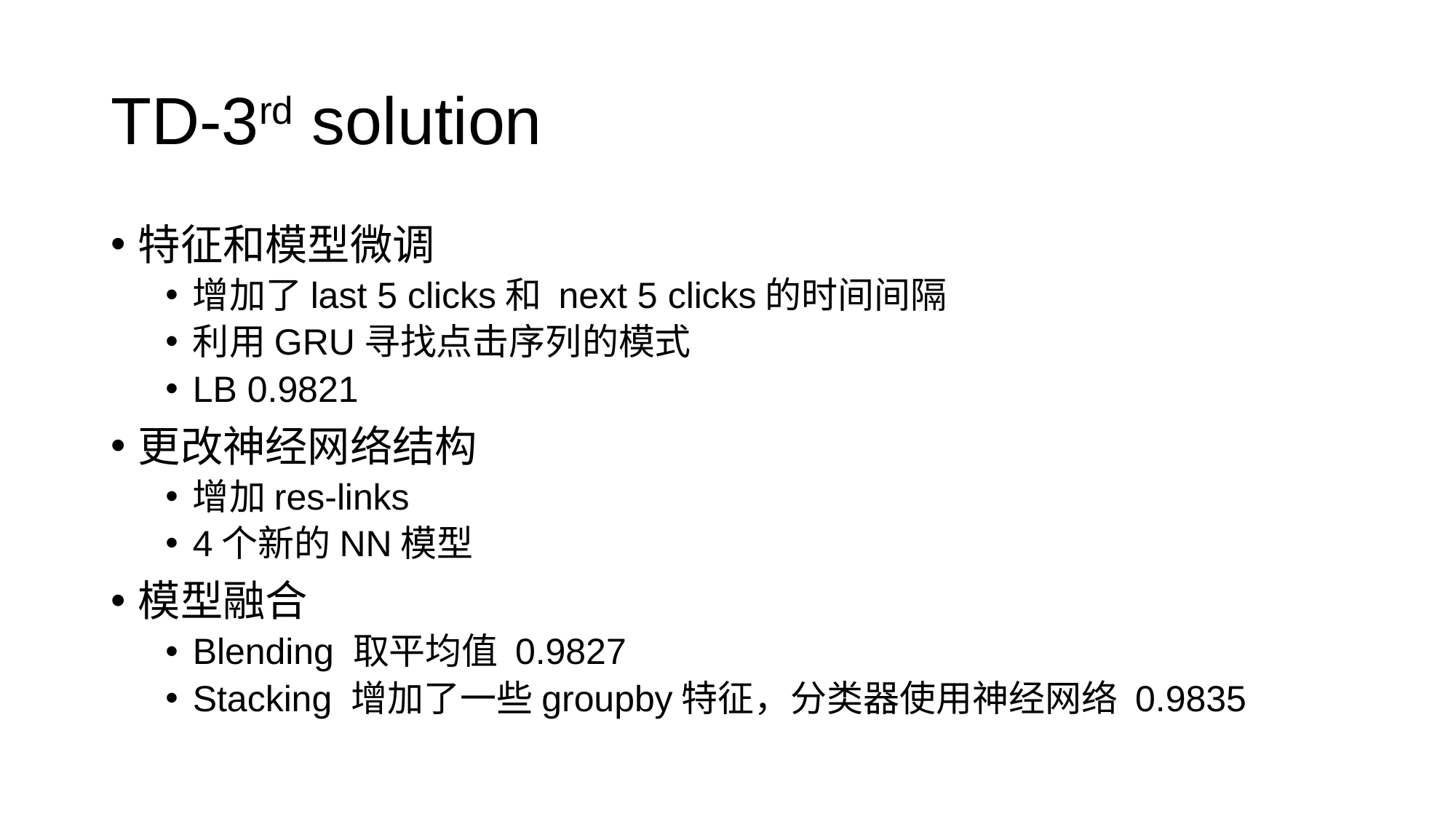

# TD-3rd solution
特征和模型微调
增加了last 5 clicks和 next 5 clicks的时间间隔
利用GRU寻找点击序列的模式
LB 0.9821
更改神经网络结构
增加res-links
4个新的NN模型
模型融合
Blending 取平均值 0.9827
Stacking 增加了一些groupby特征，分类器使用神经网络 0.9835